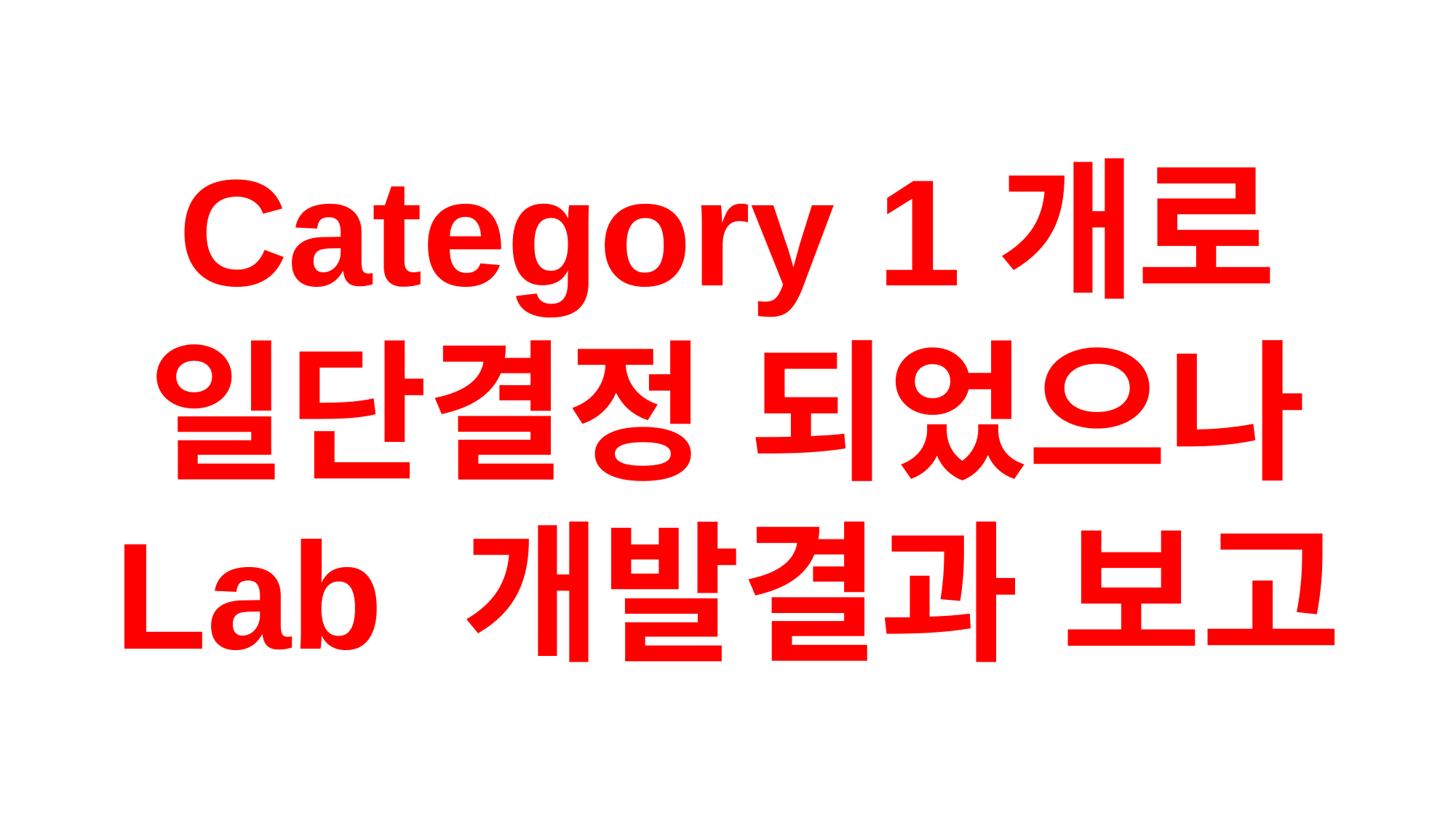

Category 1개로
일단결정 되었으나
Lab 개발결과 보고